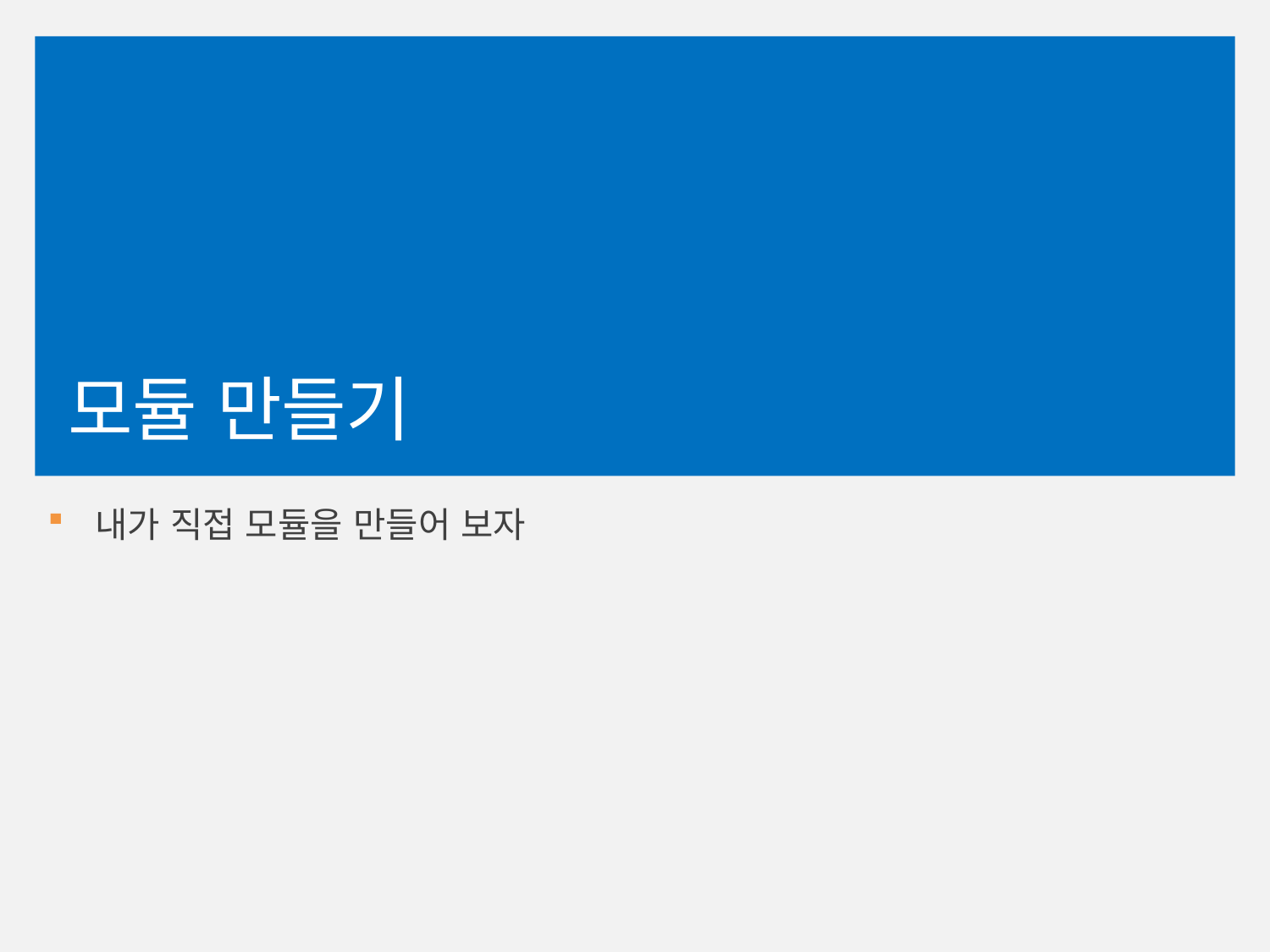

# 모듈 만들기
내가 직접 모듈을 만들어 보자